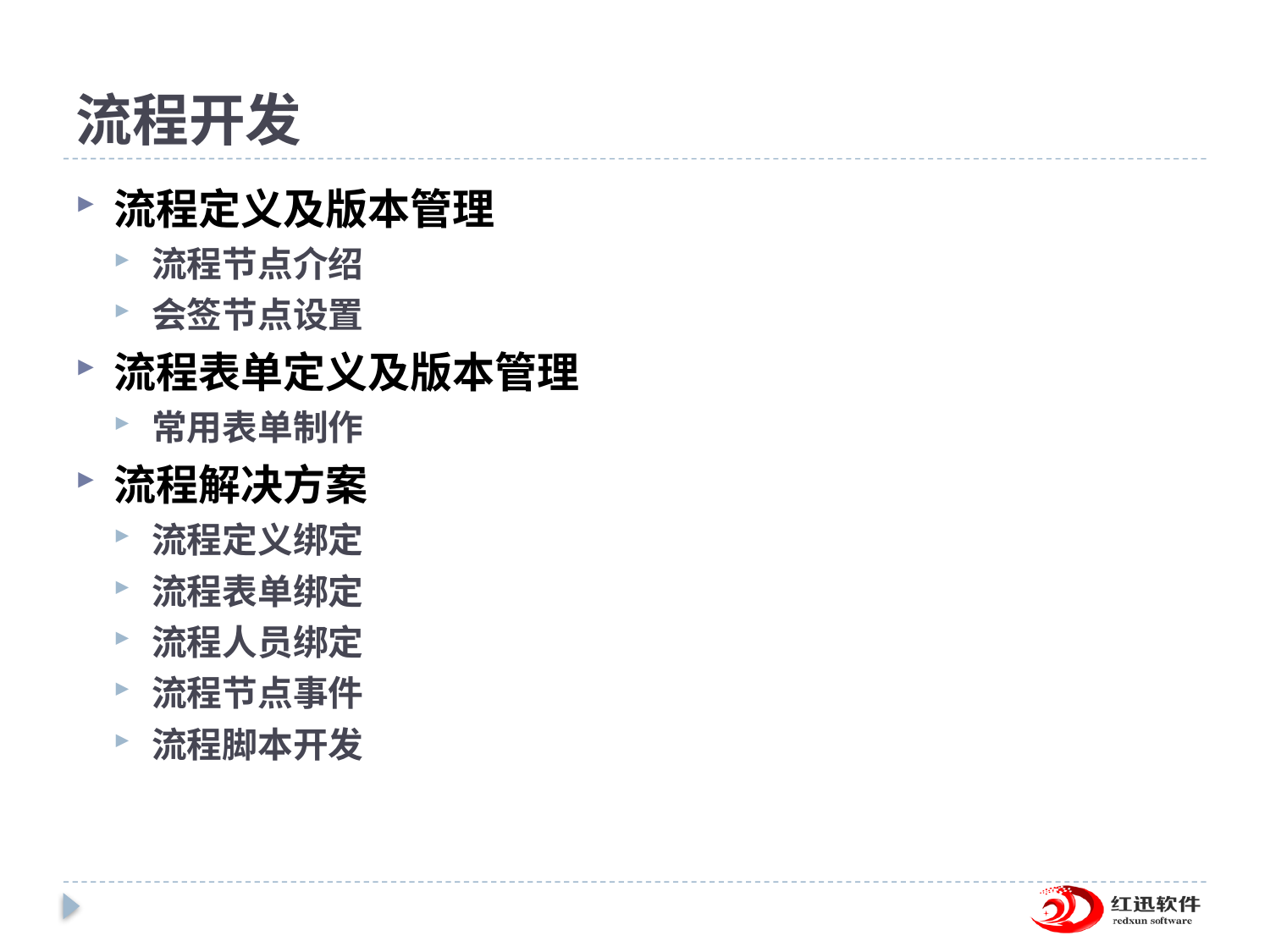

# 流程开发
流程定义及版本管理
流程节点介绍
会签节点设置
流程表单定义及版本管理
常用表单制作
流程解决方案
流程定义绑定
流程表单绑定
流程人员绑定
流程节点事件
流程脚本开发